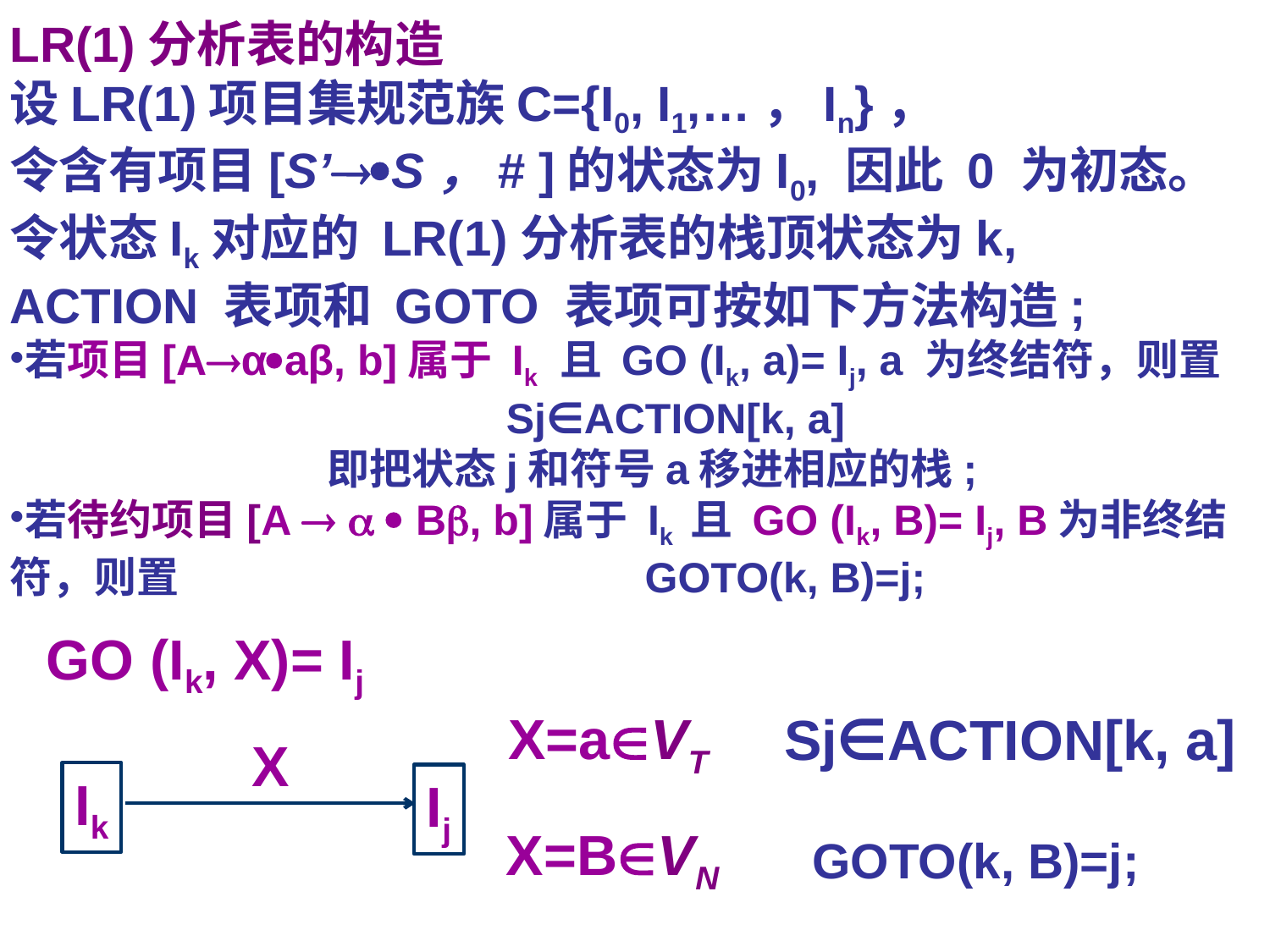

LR(1)分析表的构造
设LR(1)项目集规范族C={I0, I1,…，In}，
令含有项目[S’→•S，# ]的状态为I0, 因此 0 为初态。
令状态Ik对应的 LR(1)分析表的栈顶状态为k,
ACTION 表项和 GOTO 表项可按如下方法构造;
若项目[A→α•aβ, b]属于 Ik 且 GO (Ik, a)= Ij, a 为终结符，则置
    Sj∈ACTION[k, a]
即把状态j和符号a移进相应的栈;
若待约项目[A → α • Bβ, b]属于 Ik 且 GO (Ik, B)= Ij, B为非终结符，则置				GOTO(k, B)=j;
GO (Ik, X)= Ij
X=a∈VT
Sj∈ACTION[k, a]
X
Ik
Ij
X=B∈VN
GOTO(k, B)=j;